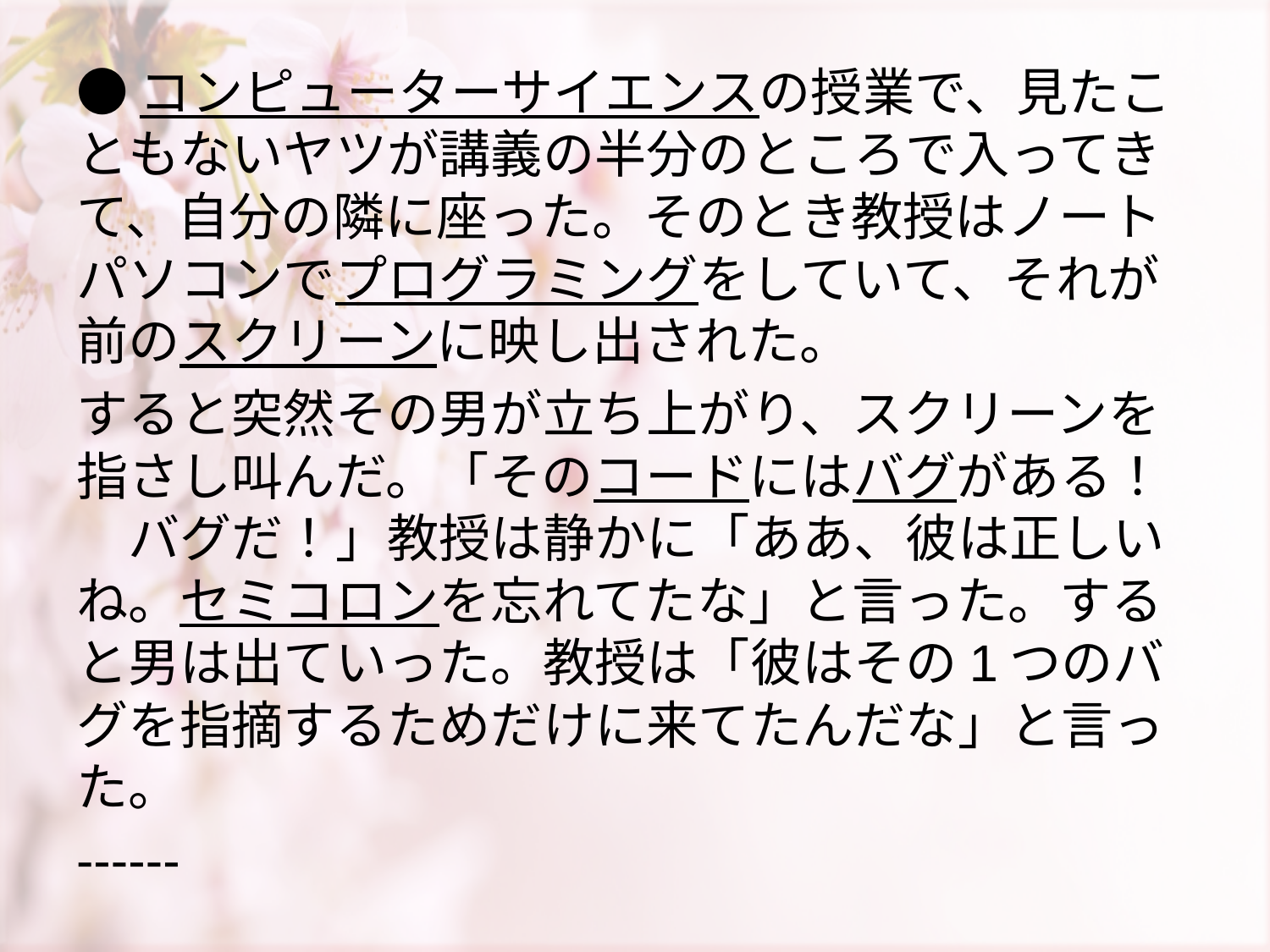

●コンピューターサイエンスの授業で、見たこともないヤツが講義の半分のところで入ってきて、自分の隣に座った。そのとき教授はノートパソコンでプログラミングをしていて、それが前のスクリーンに映し出された。
すると突然その男が立ち上がり、スクリーンを指さし叫んだ。「そのコードにはバグがある！　バグだ！」教授は静かに「ああ、彼は正しいね。セミコロンを忘れてたな」と言った。すると男は出ていった。教授は「彼はその1つのバグを指摘するためだけに来てたんだな」と言った。
------